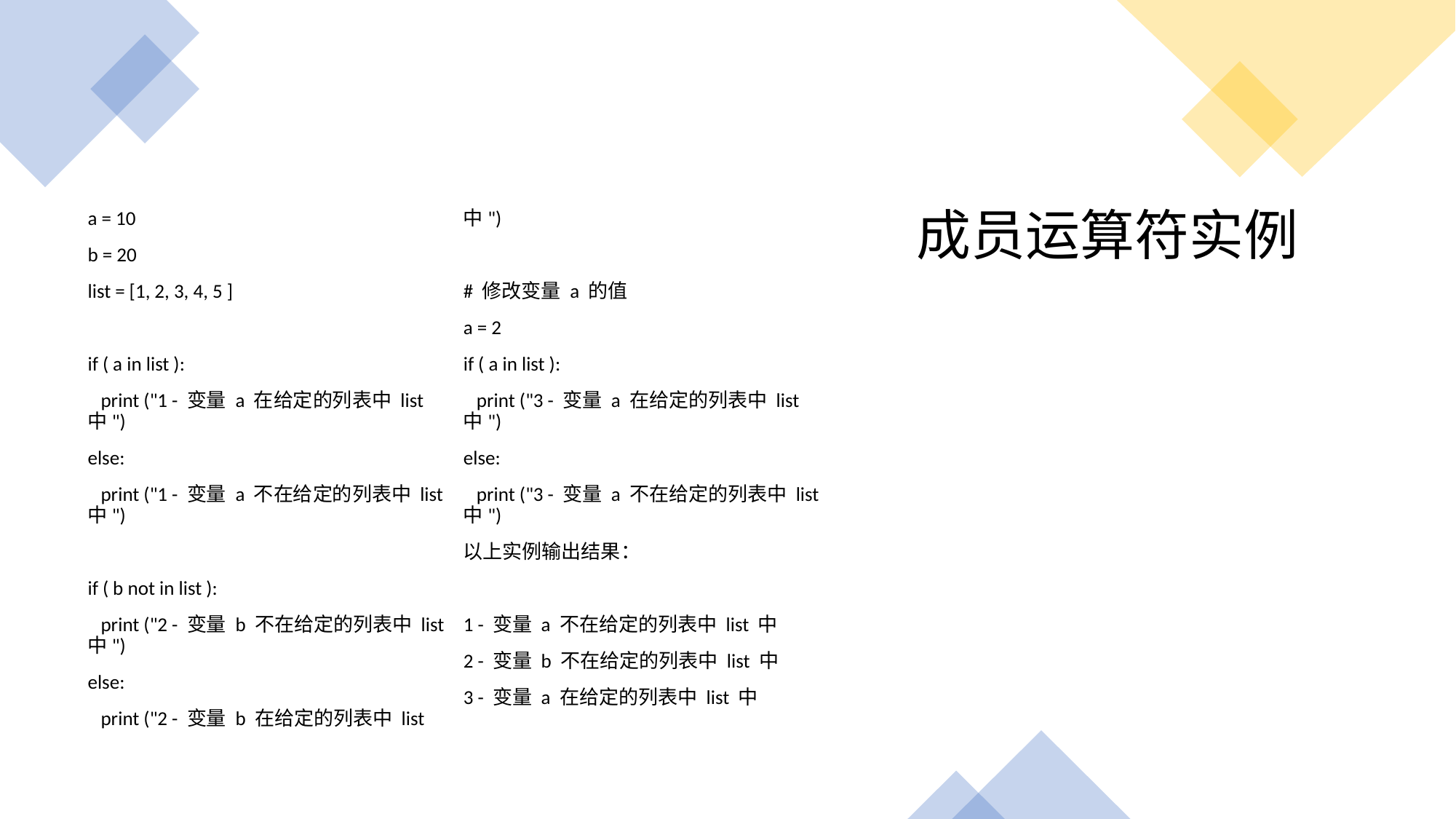

a = 10
b = 20
list = [1, 2, 3, 4, 5 ]

if ( a in list ):
   print ("1 - 变量 a 在给定的列表中 list 中")
else:
   print ("1 - 变量 a 不在给定的列表中 list 中")

if ( b not in list ):
   print ("2 - 变量 b 不在给定的列表中 list 中")
else:
   print ("2 - 变量 b 在给定的列表中 list 中")

# 修改变量 a 的值
a = 2
if ( a in list ):
   print ("3 - 变量 a 在给定的列表中 list 中")
else:
   print ("3 - 变量 a 不在给定的列表中 list 中")
以上实例输出结果：

1 - 变量 a 不在给定的列表中 list 中
2 - 变量 b 不在给定的列表中 list 中
3 - 变量 a 在给定的列表中 list 中
# 成员运算符实例